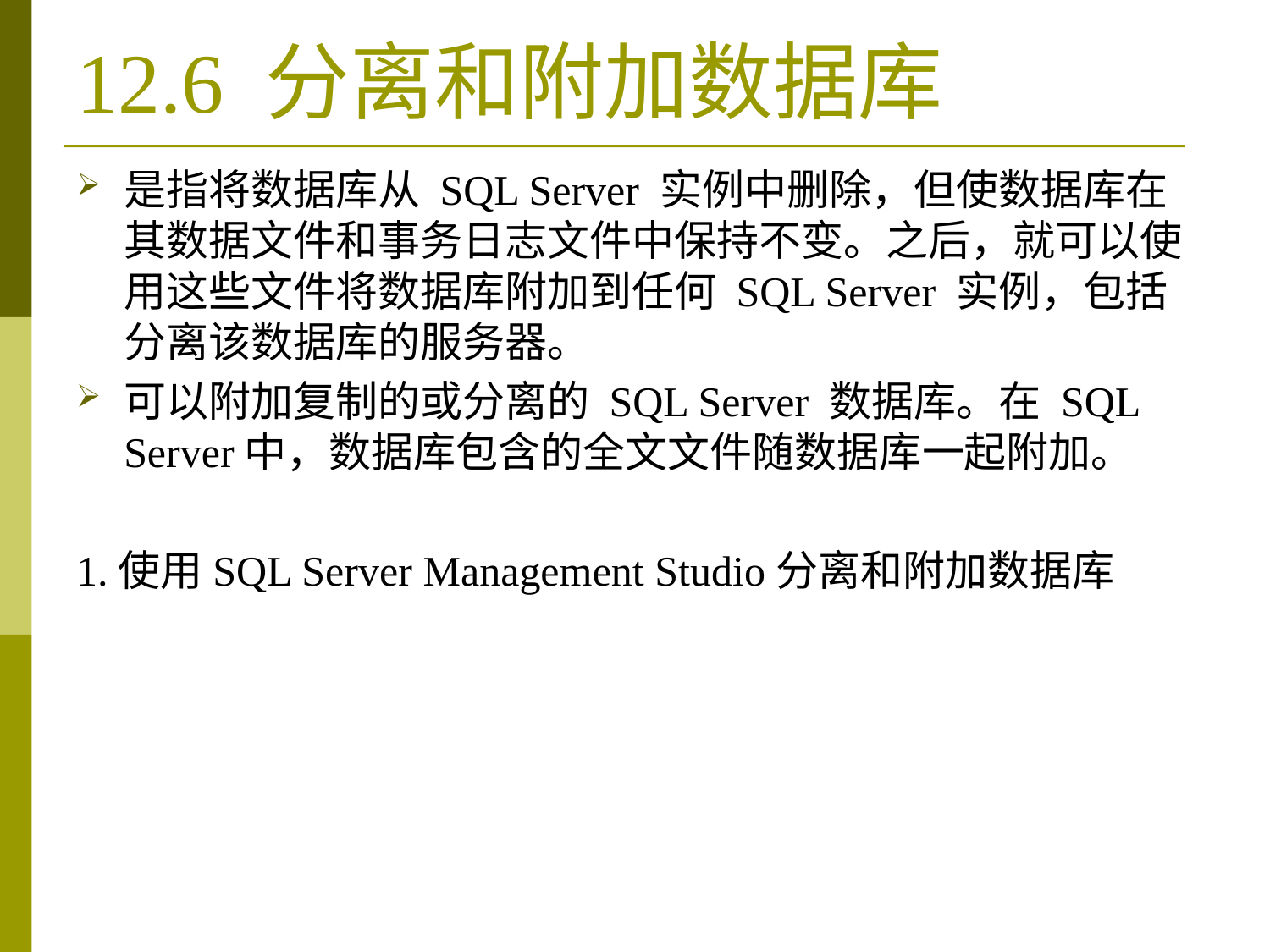

# 12.6 分离和附加数据库
是指将数据库从 SQL Server 实例中删除，但使数据库在其数据文件和事务日志文件中保持不变。之后，就可以使用这些文件将数据库附加到任何 SQL Server 实例，包括分离该数据库的服务器。
可以附加复制的或分离的 SQL Server 数据库。在 SQL Server中，数据库包含的全文文件随数据库一起附加。

1.使用SQL Server Management Studio分离和附加数据库